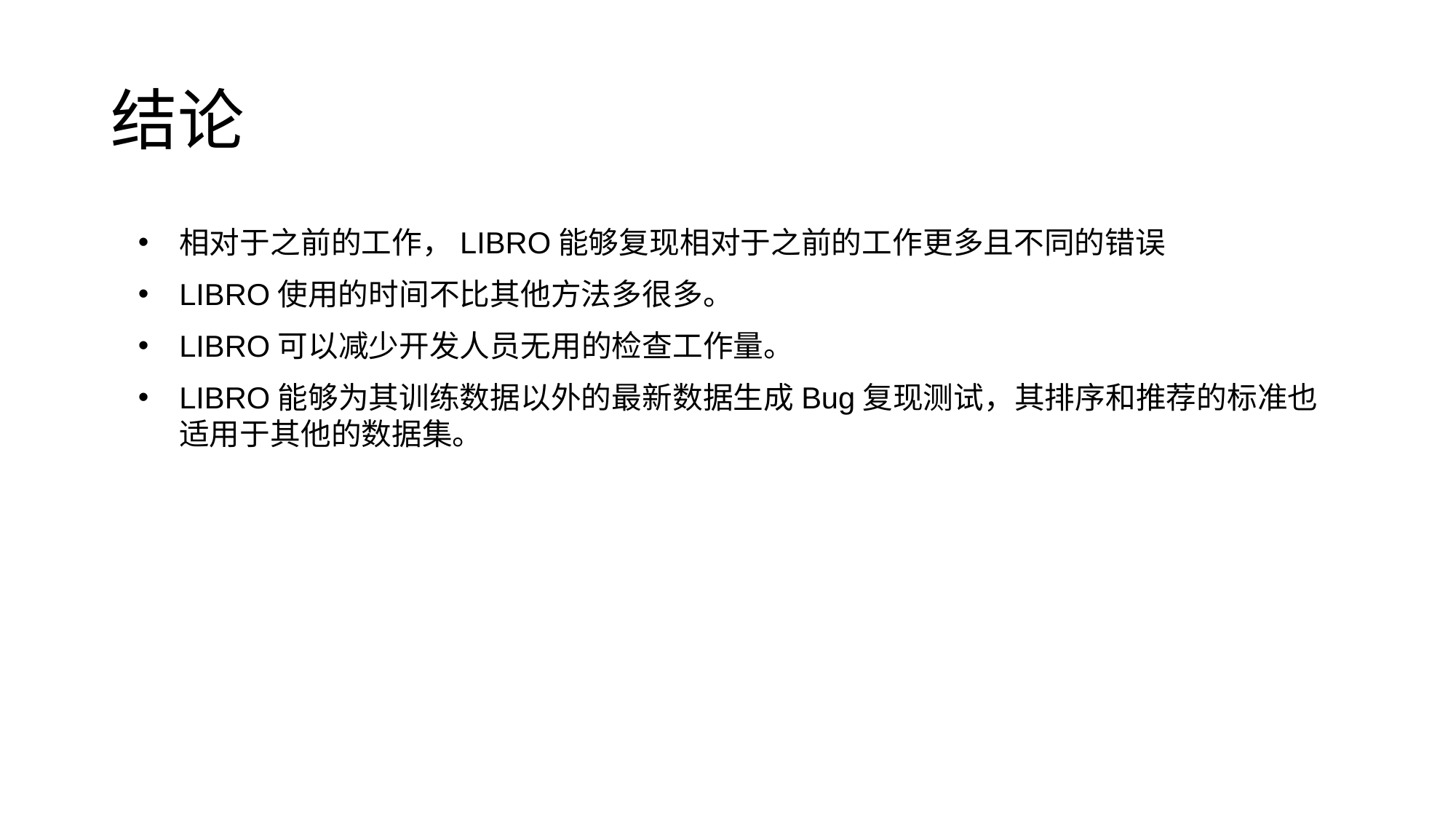

# 结论
相对于之前的工作，LIBRO能够复现相对于之前的工作更多且不同的错误
LIBRO使用的时间不比其他方法多很多。
LIBRO可以减少开发人员无用的检查工作量。
LIBRO能够为其训练数据以外的最新数据生成Bug复现测试，其排序和推荐的标准也适用于其他的数据集。